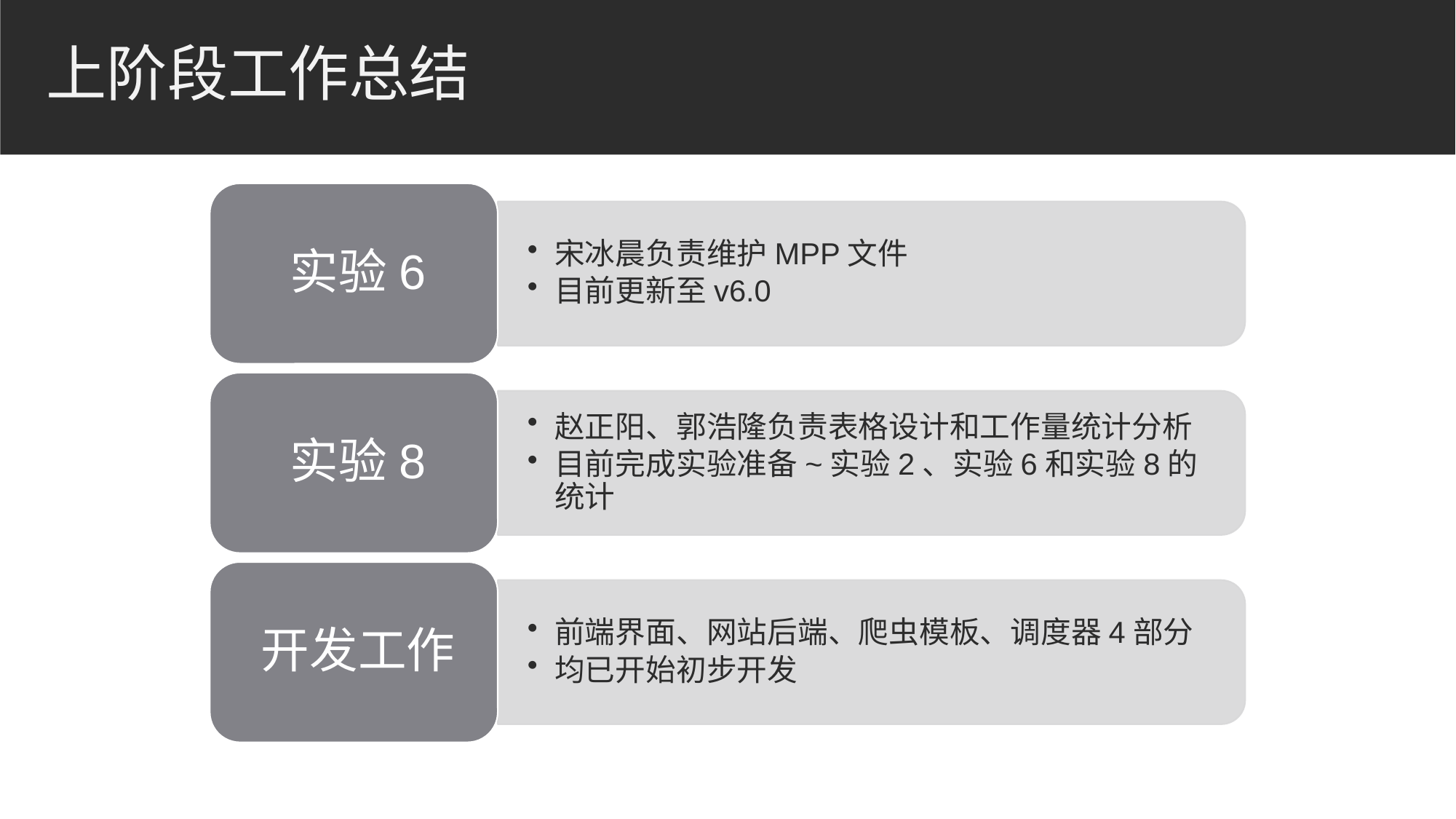

# 上阶段工作总结
宋冰晨负责维护MPP文件
目前更新至v6.0
实验6
赵正阳、郭浩隆负责表格设计和工作量统计分析
目前完成实验准备~实验2、实验6和实验8的统计
实验8
前端界面、网站后端、爬虫模板、调度器4部分
均已开始初步开发
开发工作